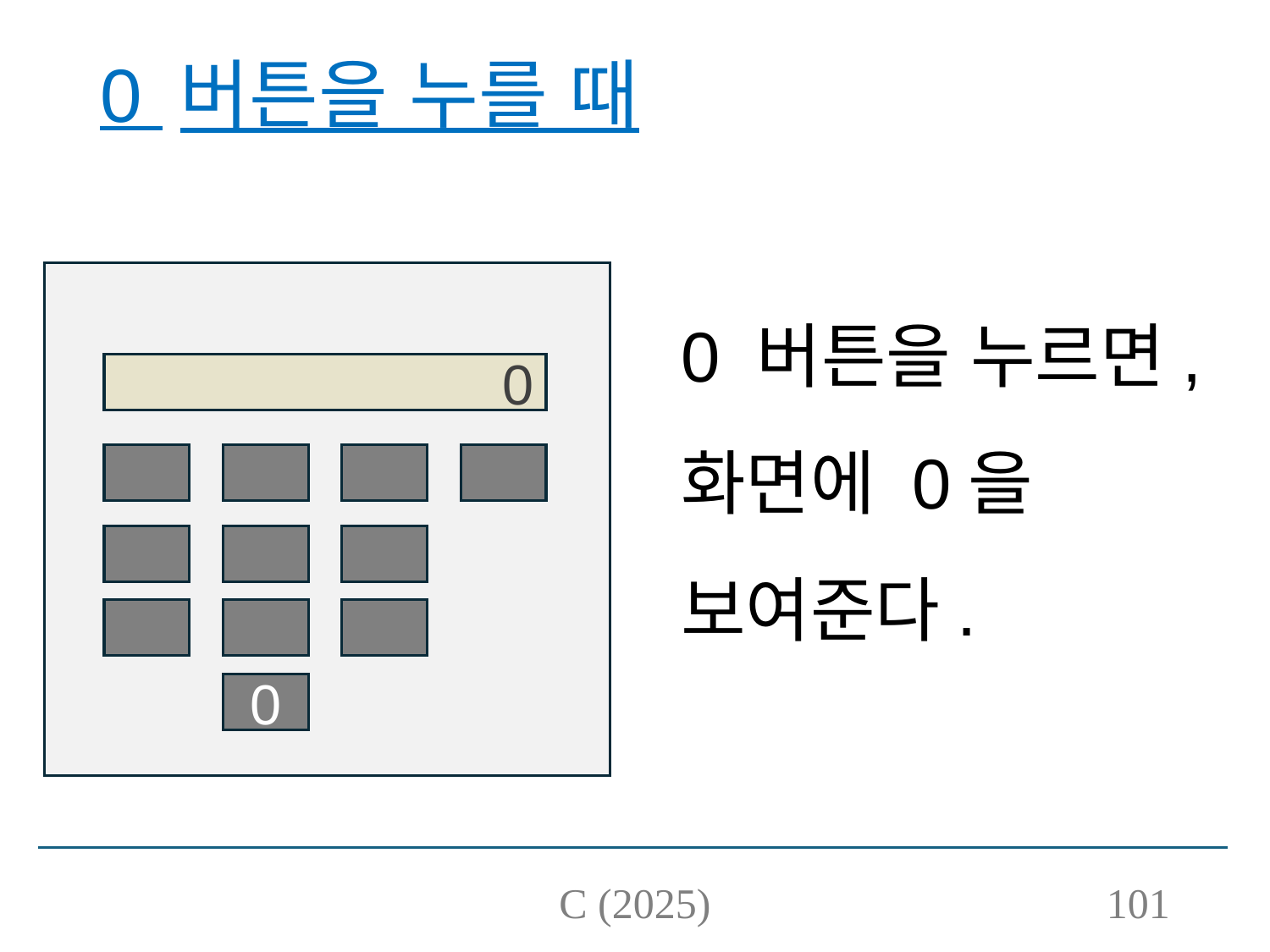

# 0 버튼을 누를 때

0

0
0 버튼을 누르면, 화면에 0을 보여준다.
C (2025)
101